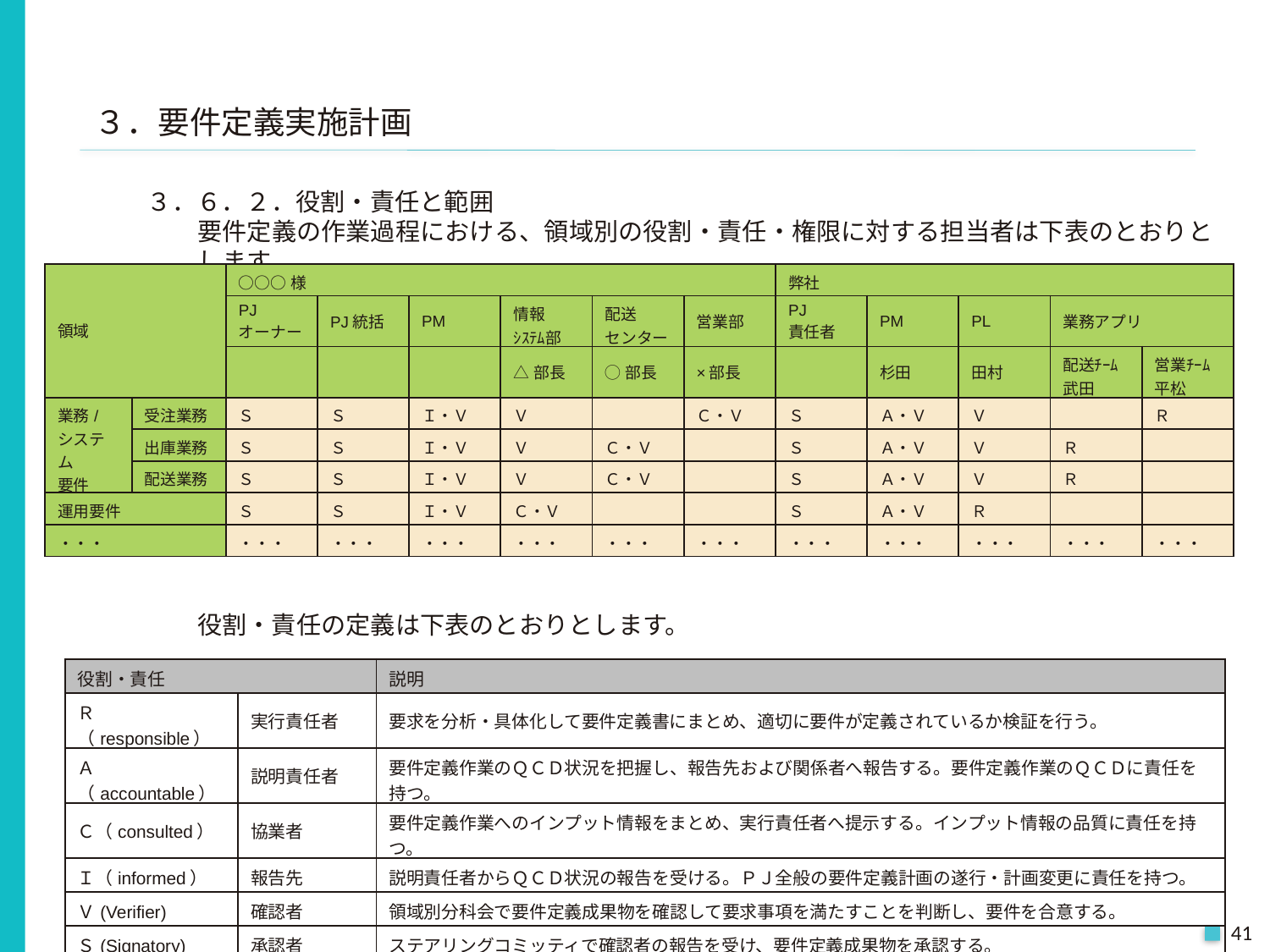

３．要件定義実施計画

　　３．６．２．役割・責任と範囲
要件定義の作業過程における、領域別の役割・責任・権限に対する担当者は下表のとおりとします。
| 領域 |  | ○○○様 |  |  |  |  |  | 弊社 |  |  |  |  |
| --- | --- | --- | --- | --- | --- | --- | --- | --- | --- | --- | --- | --- |
|  |  | PJ オーナー | PJ統括 | PM | 情報 ｼｽﾃﾑ部 | 配送 センター | 営業部 | PJ 責任者 | PM | PL | 業務アプリ |  |
|  |  |  |  |  | △部長 | ◯部長 | ×部長 |  | 杉田 | 田村 | 配送ﾁｰﾑ 武田 | 営業ﾁｰﾑ 平松 |
| 業務/ システム 要件 | 受注業務 | Ｓ | Ｓ | Ｉ・Ｖ | Ｖ |  | Ｃ・Ｖ | Ｓ | Ａ・Ｖ | Ｖ |  | Ｒ |
|  | 出庫業務 | Ｓ | Ｓ | Ｉ・Ｖ | Ｖ | Ｃ・Ｖ |  | Ｓ | Ａ・Ｖ | Ｖ | Ｒ |  |
|  | 配送業務 | Ｓ | Ｓ | Ｉ・Ｖ | Ｖ | Ｃ・Ｖ |  | Ｓ | Ａ・Ｖ | Ｖ | Ｒ |  |
| 運用要件 |  | Ｓ | Ｓ | Ｉ・Ｖ | Ｃ・Ｖ |  |  | Ｓ | Ａ・Ｖ | Ｒ |  |  |
| ・・・ |  | ・・・ | ・・・ | ・・・ | ・・・ | ・・・ | ・・・ | ・・・ | ・・・ | ・・・ | ・・・ | ・・・ |
役割・責任の定義は下表のとおりとします。
| 役割・責任 |  | 説明 |
| --- | --- | --- |
| Ｒ（responsible） | 実行責任者 | 要求を分析・具体化して要件定義書にまとめ、適切に要件が定義されているか検証を行う。 |
| Ａ（accountable） | 説明責任者 | 要件定義作業のＱＣＤ状況を把握し、報告先および関係者へ報告する。要件定義作業のＱＣＤに責任を持つ。 |
| Ｃ（consulted） | 協業者 | 要件定義作業へのインプット情報をまとめ、実行責任者へ提示する。インプット情報の品質に責任を持つ。 |
| Ｉ（informed） | 報告先 | 説明責任者からＱＣＤ状況の報告を受ける。ＰＪ全般の要件定義計画の遂行・計画変更に責任を持つ。 |
| Ｖ(Verifier) | 確認者 | 領域別分科会で要件定義成果物を確認して要求事項を満たすことを判断し、要件を合意する。 |
| Ｓ(Signatory) | 承認者 | ステアリングコミッティで確認者の報告を受け、要件定義成果物を承認する。 |
41